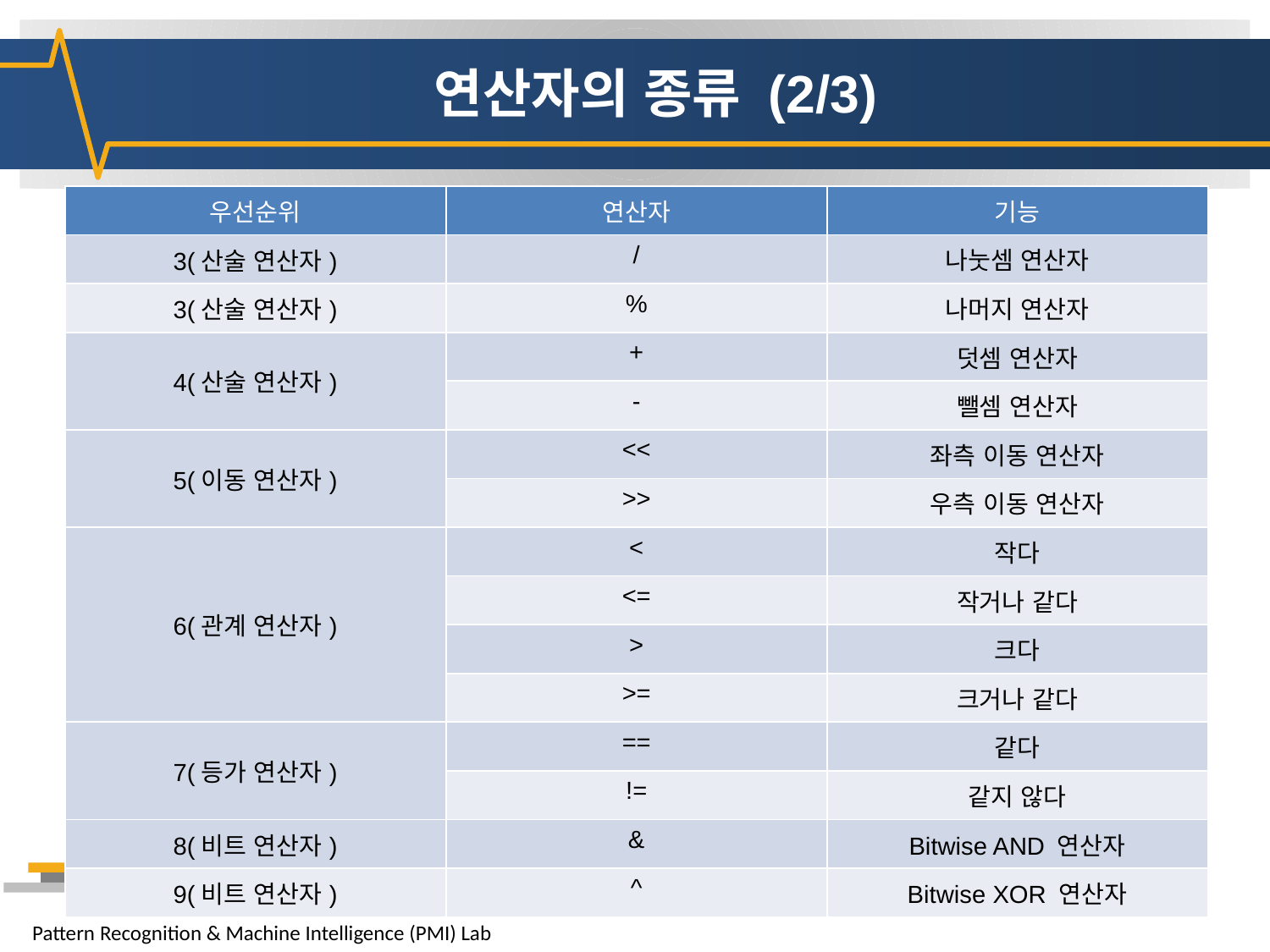

# 연산자의 종류 (2/3)
| 우선순위 | 연산자 | 기능 |
| --- | --- | --- |
| 3(산술 연산자) | / | 나눗셈 연산자 |
| 3(산술 연산자) | % | 나머지 연산자 |
| 4(산술 연산자) | + | 덧셈 연산자 |
|  | - | 뺄셈 연산자 |
| 5(이동 연산자) | << | 좌측 이동 연산자 |
|  | >> | 우측 이동 연산자 |
| 6(관계 연산자) | < | 작다 |
|  | <= | 작거나 같다 |
|  | > | 크다 |
|  | >= | 크거나 같다 |
| 7(등가 연산자) | == | 같다 |
|  | != | 같지 않다 |
| 8(비트 연산자) | & | Bitwise AND 연산자 |
| 9(비트 연산자) | ^ | Bitwise XOR 연산자 |